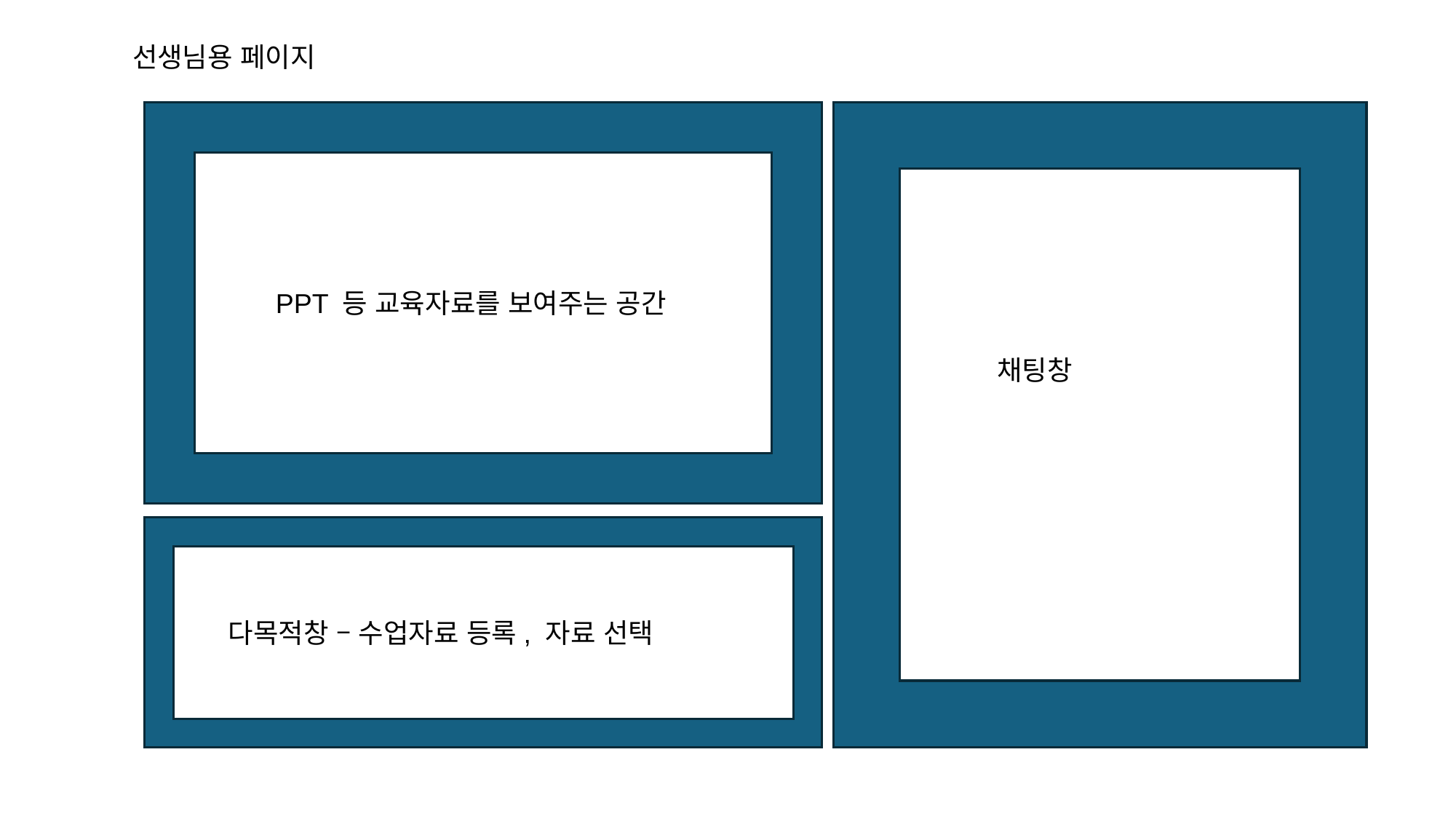

선생님용 페이지

PPT 등 교육자료를 보여주는 공간
채팅창

다목적창 – 수업자료 등록, 자료 선택